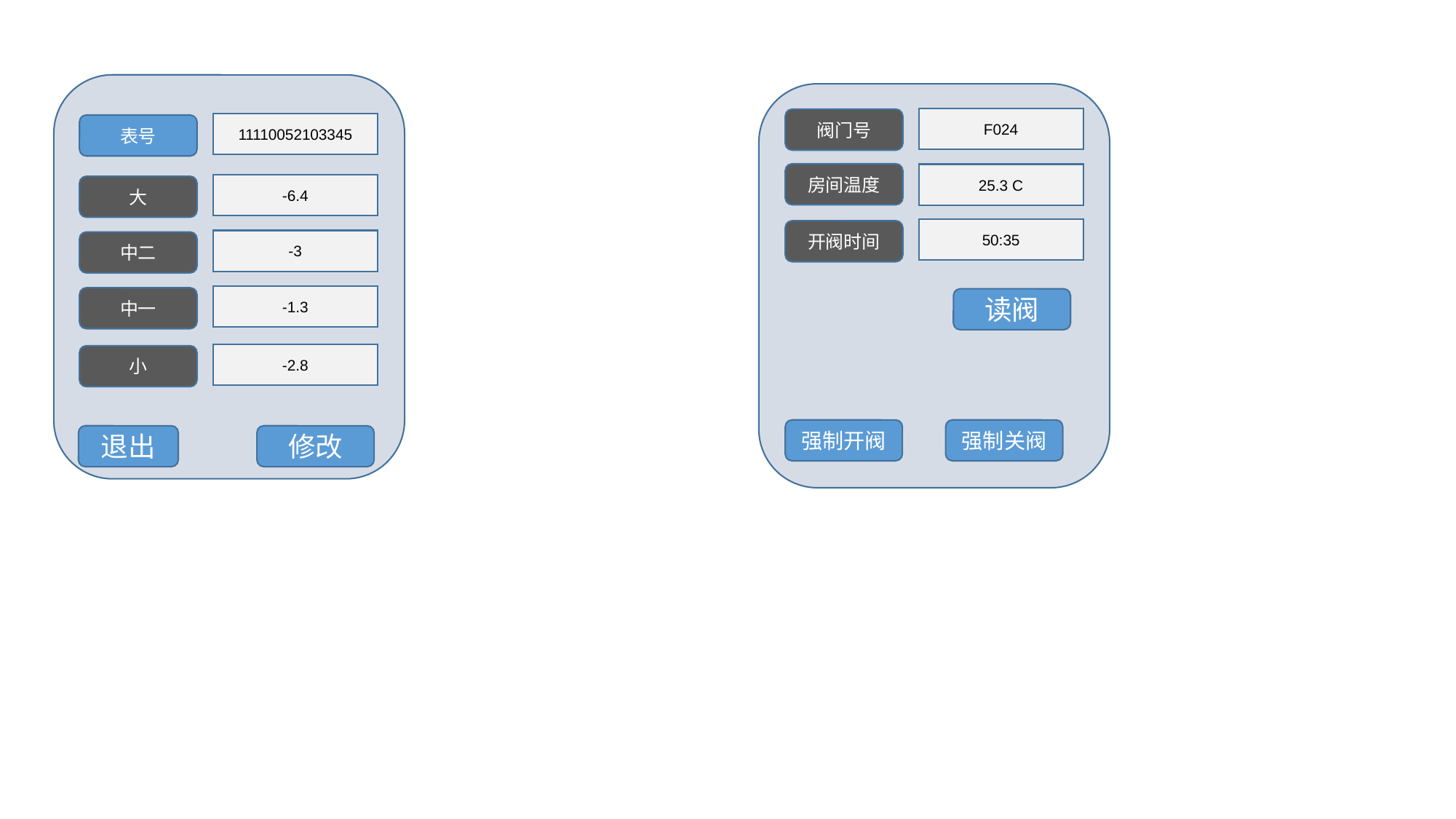

F024
阀门号
11110052103345
表号
房间温度
25.3 C
-6.4
大
50:35
开阀时间
-3
中二
-1.3
中一
读阀
-2.8
小
强制开阀
强制关阀
退出
修改